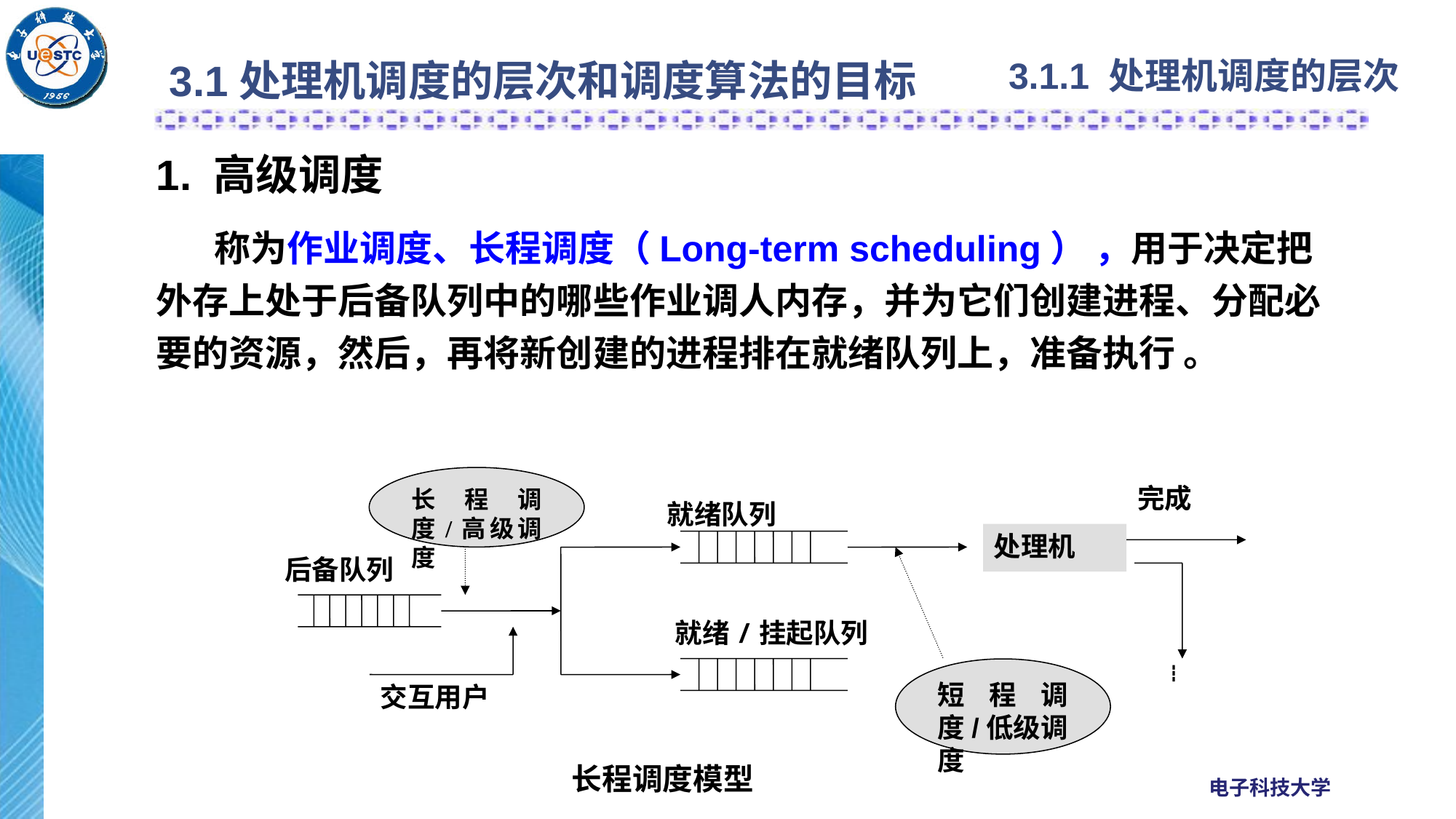

3.1处理机调度的层次和调度算法的目标
# 3.1.1 处理机调度的层次
1. 高级调度
      称为作业调度、长程调度（Long-term scheduling） ，用于决定把外存上处于后备队列中的哪些作业调人内存，并为它们创建进程、分配必要的资源，然后，再将新创建的进程排在就绪队列上，准备执行 。
长程调度/高级调度
完成
就绪队列
处理机

后备队列

就绪/挂起队列

┇
短程调度/低级调度
交互用户

长程调度模型